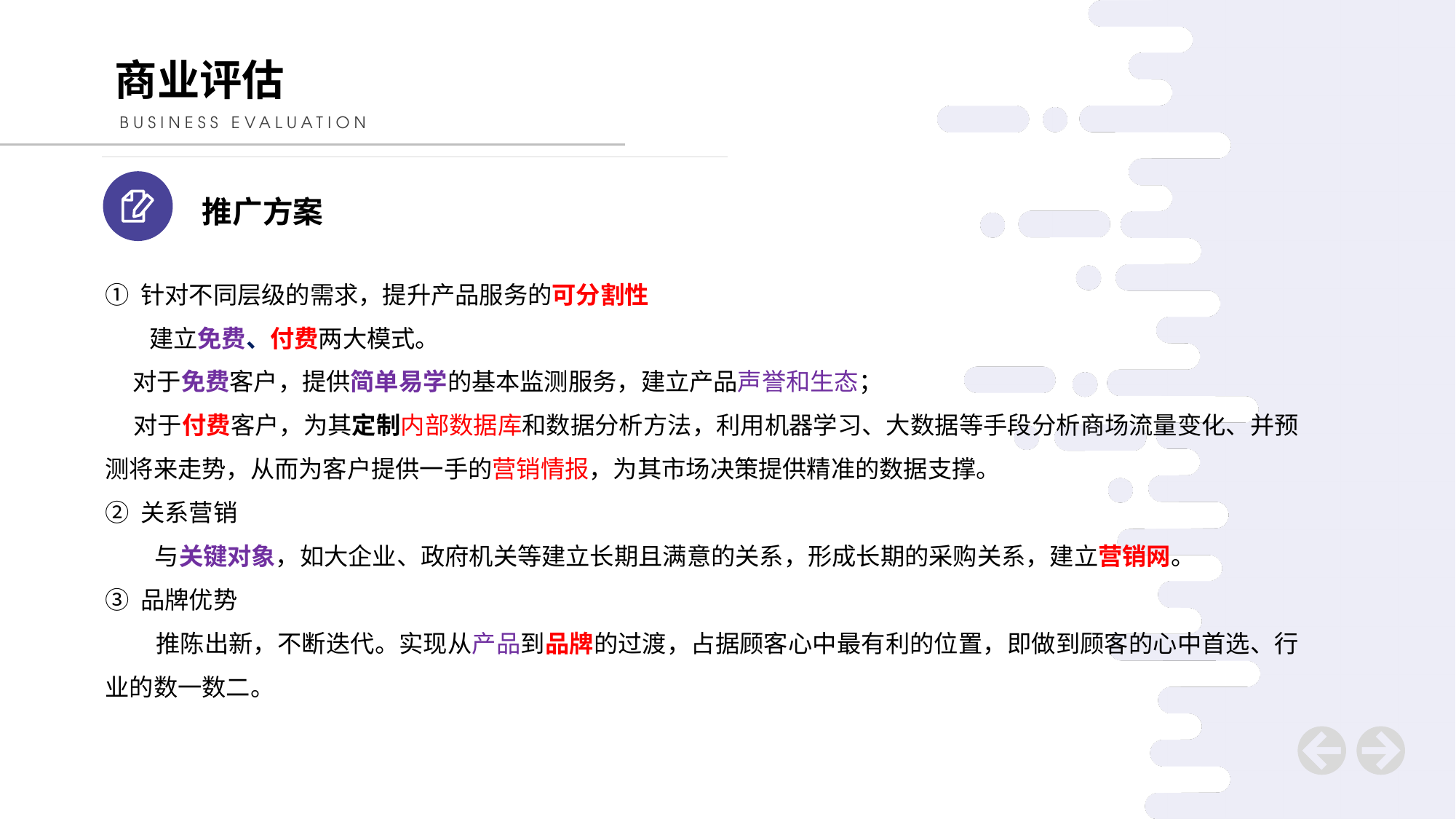

商业评估
BUSINESS EVALUATION

推广方案
① 针对不同层级的需求，提升产品服务的可分割性
       建立免费、付费两大模式。
    对于免费客户，提供简单易学的基本监测服务，建立产品声誉和生态；
    对于付费客户，为其定制内部数据库和数据分析方法，利用机器学习、大数据等手段分析商场流量变化、并预测将来走势，从而为客户提供一手的营销情报，为其市场决策提供精准的数据支撑。
② 关系营销
        与关键对象，如大企业、政府机关等建立长期且满意的关系，形成长期的采购关系，建立营销网。
③ 品牌优势
        推陈出新，不断迭代。实现从产品到品牌的过渡，占据顾客心中最有利的位置，即做到顾客的心中首选、行业的数一数二。